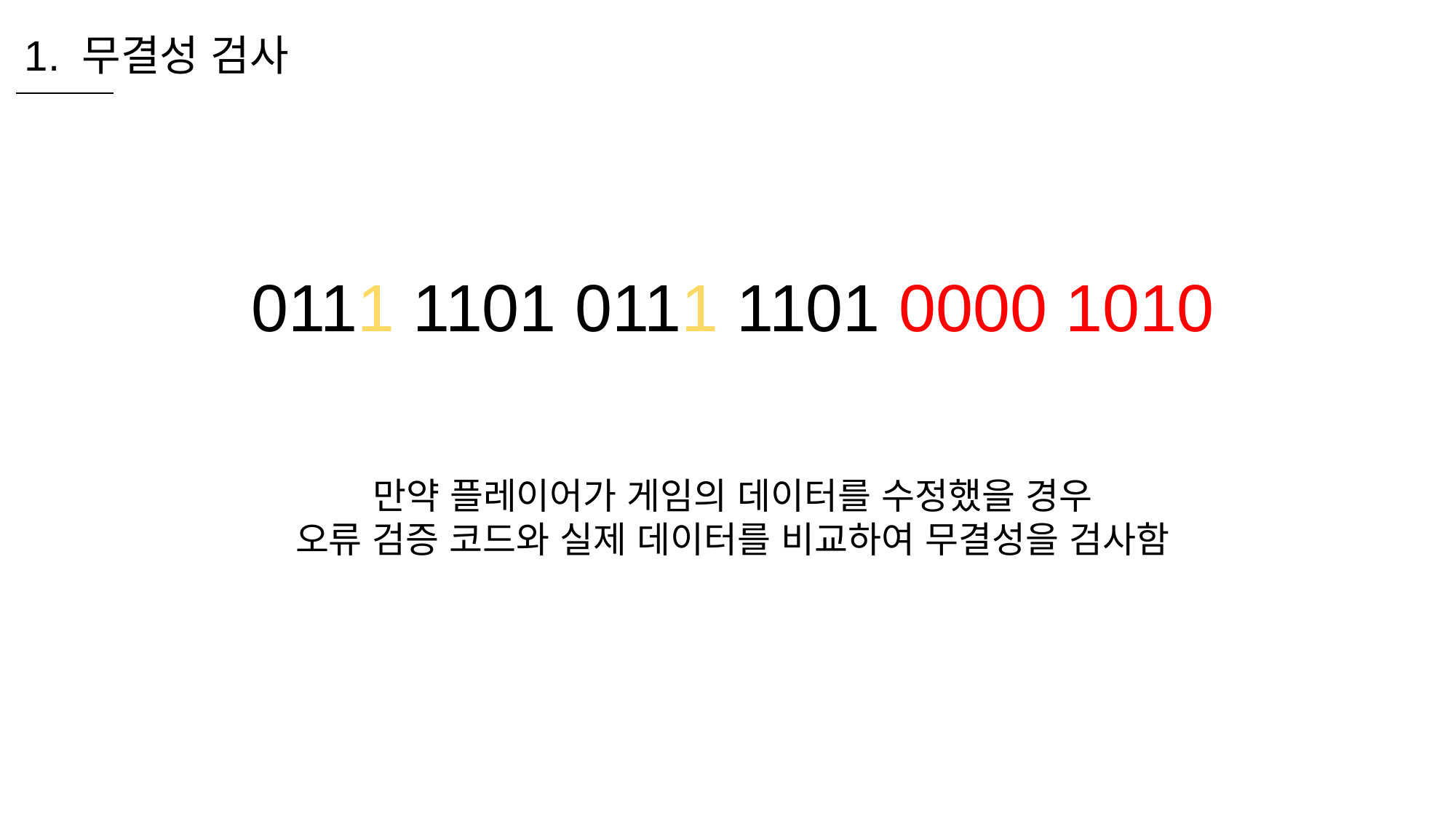

1. 무결성 검사
0111 1101 0111 1101 0000 1010
만약 플레이어가 게임의 데이터를 수정했을 경우
오류 검증 코드와 실제 데이터를 비교하여 무결성을 검사함